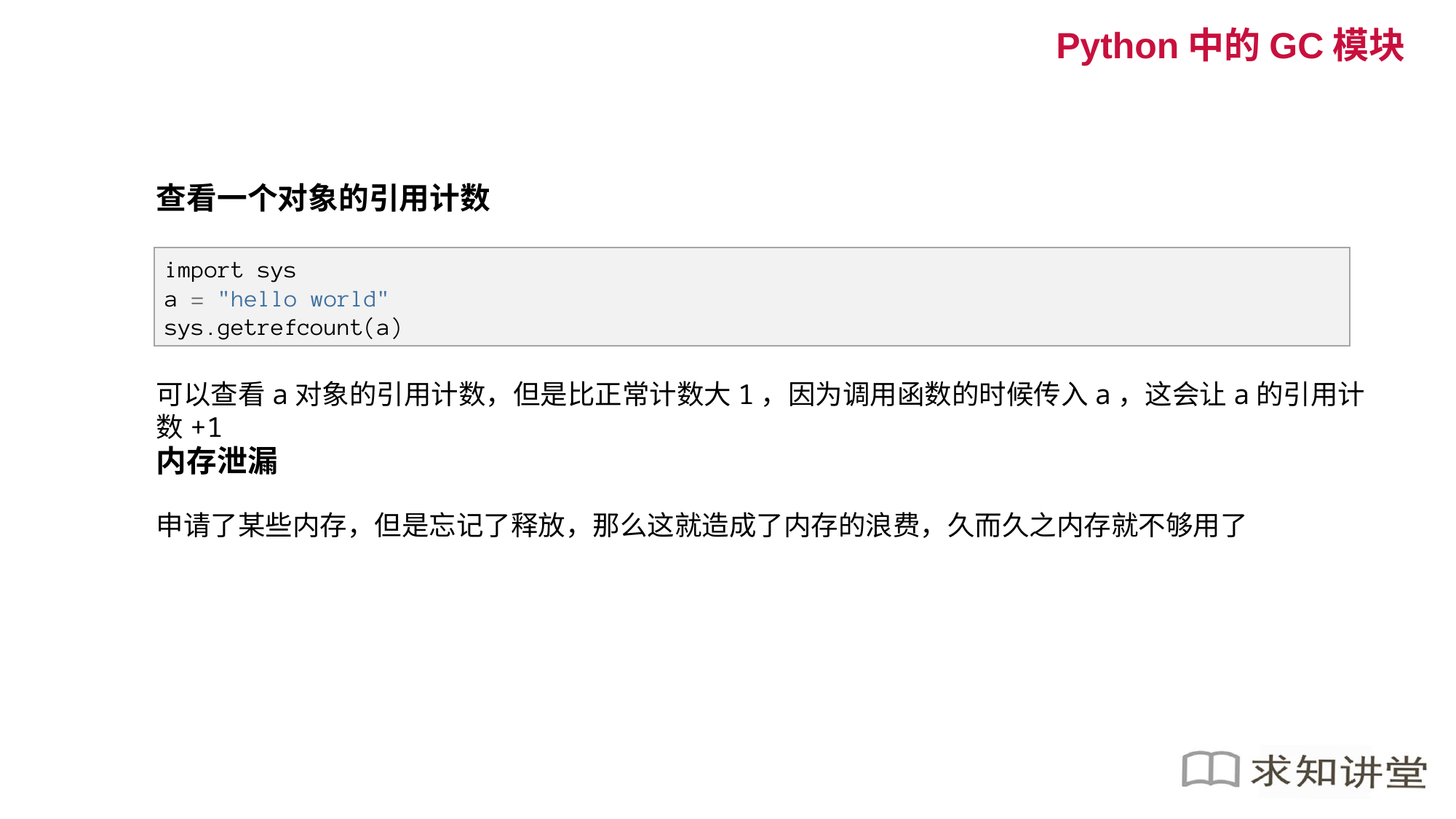

Python中的GC模块
查看一个对象的引用计数

import sys
a = "hello world"
sys.getrefcount(a)
可以查看a对象的引用计数，但是比正常计数大1，因为调用函数的时候传入a，这会让a的引用计数+1
内存泄漏
申请了某些内存，但是忘记了释放，那么这就造成了内存的浪费，久而久之内存就不够用了